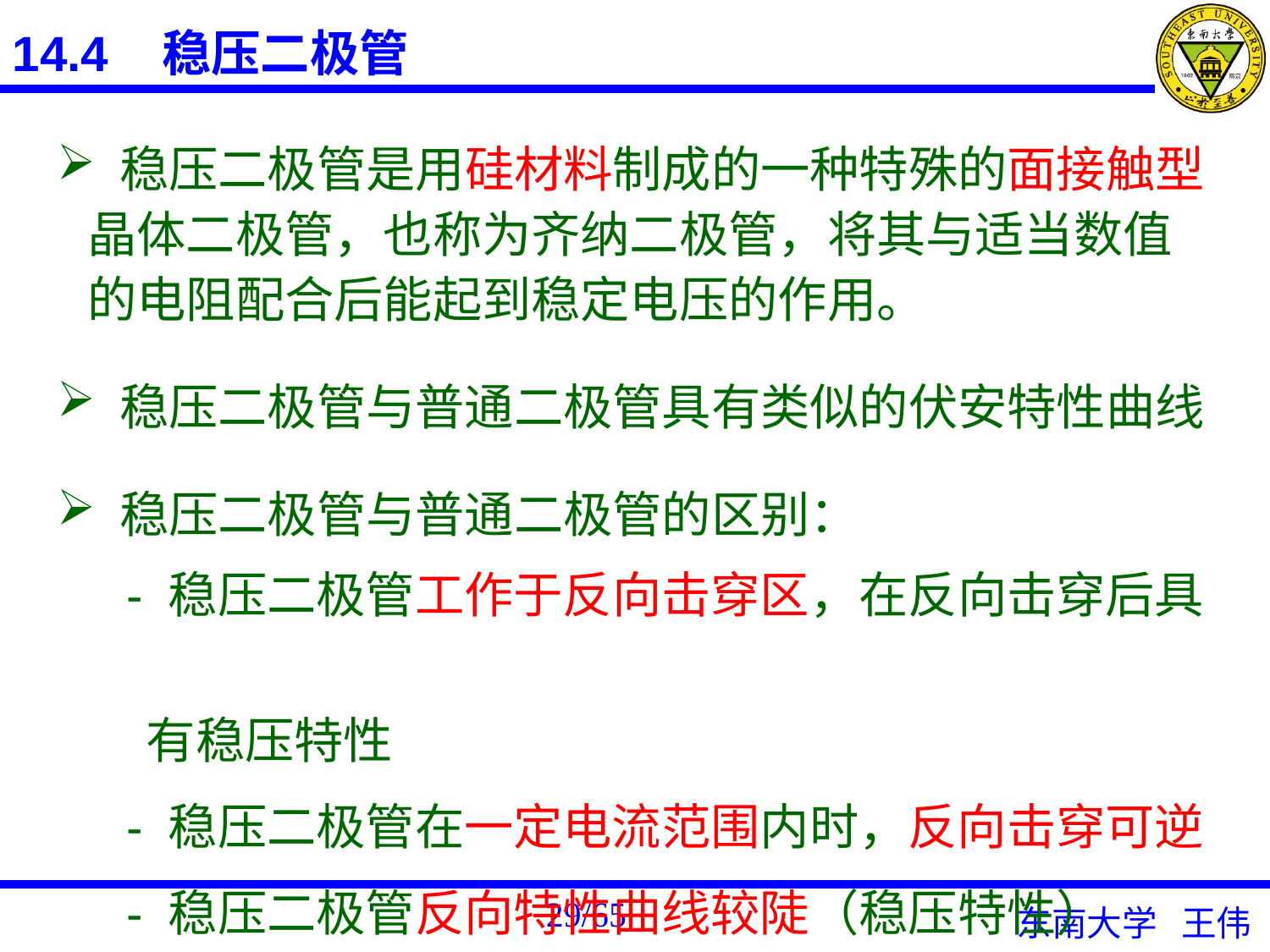

14.4   稳压二极管
 稳压二极管是用硅材料制成的一种特殊的面接触型晶体二极管，也称为齐纳二极管，将其与适当数值的电阻配合后能起到稳定电压的作用。
 稳压二极管与普通二极管具有类似的伏安特性曲线
 稳压二极管与普通二极管的区别：
     - 稳压二极管工作于反向击穿区，在反向击穿后具
       有稳压特性
     - 稳压二极管在一定电流范围内时，反向击穿可逆
     - 稳压二极管反向特性曲线较陡（稳压特性）